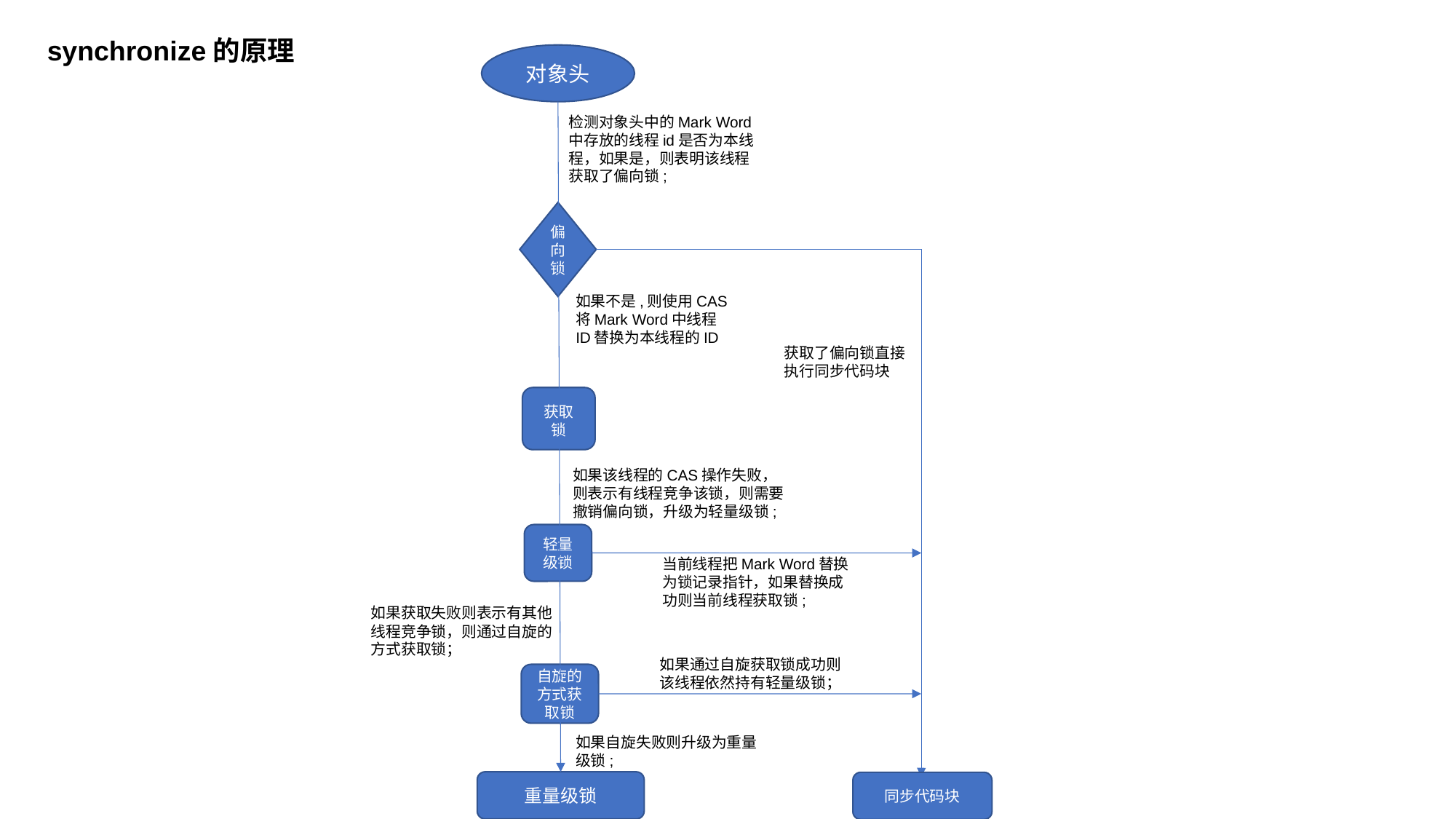

synchronize的原理

对象头
检测对象头中的Mark Word中存放的线程id是否为本线程，如果是，则表明该线程获取了偏向锁;
偏向锁
如果不是,则使用CAS将Mark Word中线程ID替换为本线程的ID

获取了偏向锁直接执行同步代码块

获取锁

如果该线程的CAS操作失败，则表示有线程竞争该锁，则需要撤销偏向锁，升级为轻量级锁;
轻量级锁
当前线程把Mark Word替换为锁记录指针，如果替换成功则当前线程获取锁;
如果获取失败则表示有其他线程竞争锁，则通过自旋的方式获取锁；
如果通过自旋获取锁成功则该线程依然持有轻量级锁；
自旋的方式获取锁
如果自旋失败则升级为重量级锁;
重量级锁
同步代码块